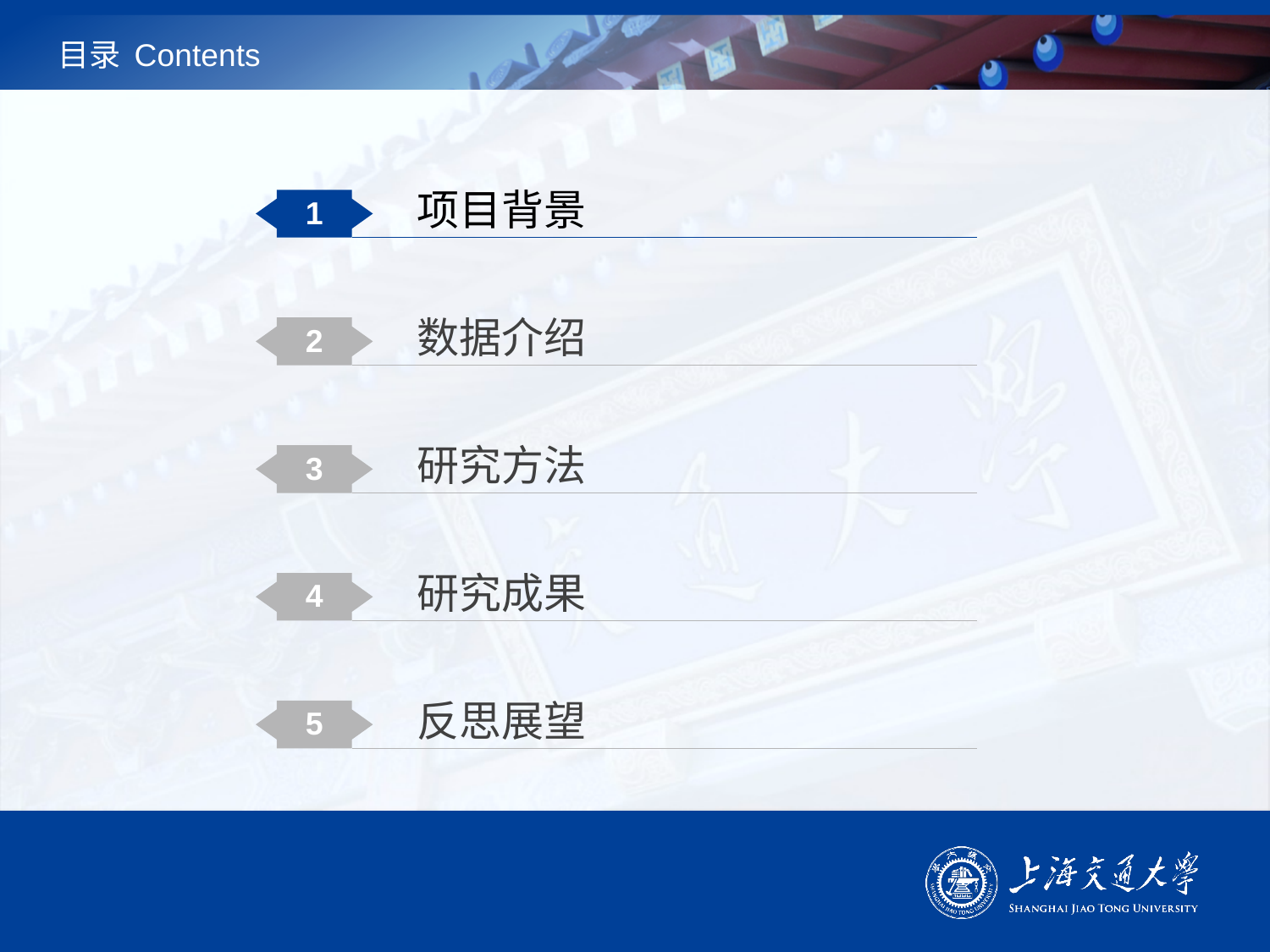

# 目录 Contents
项目背景
1

数据介绍
2

研究方法
3

研究成果
4

反思展望
5